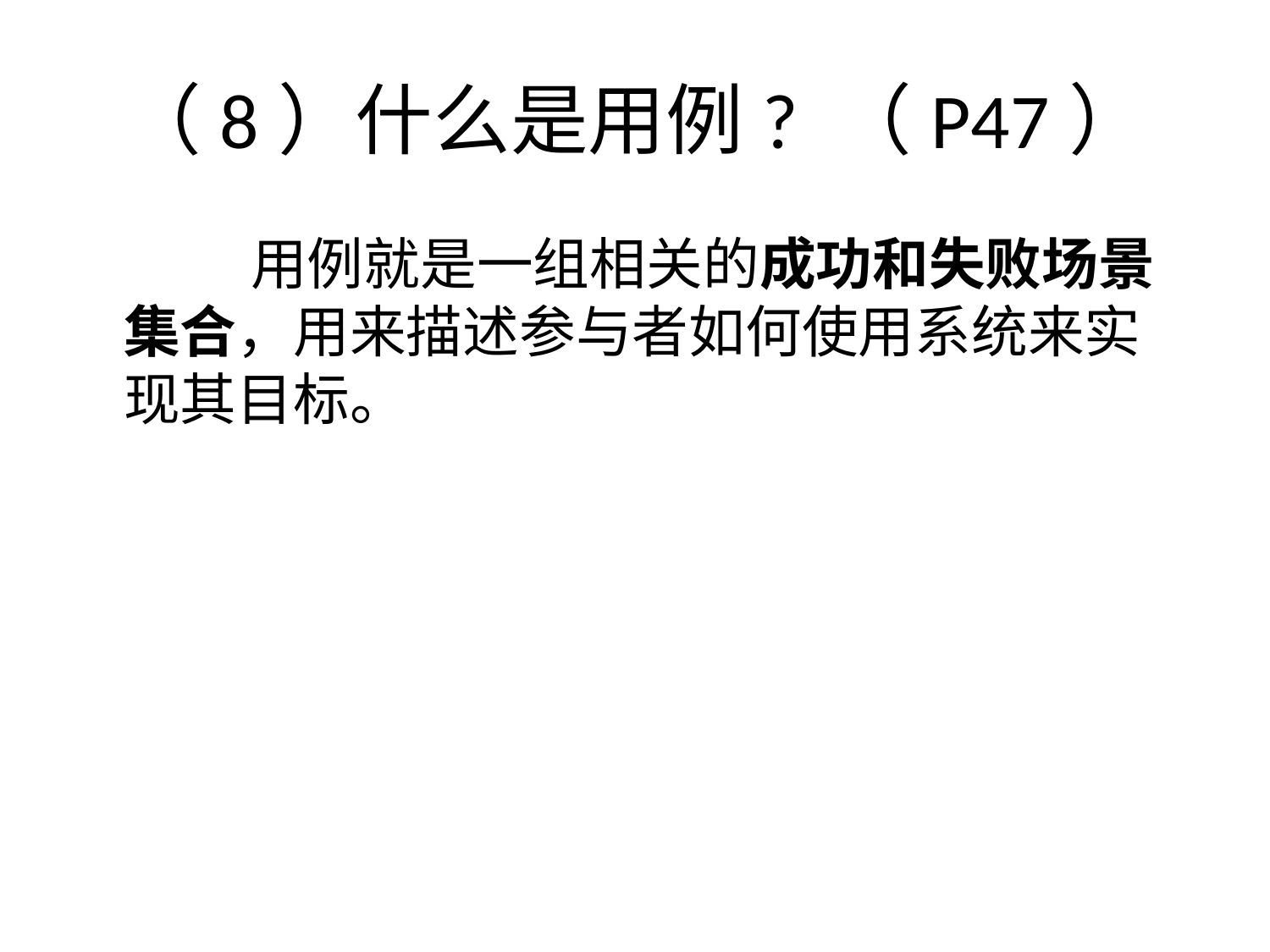

# （8）什么是用例? （P47）
		用例就是一组相关的成功和失败场景集合，用来描述参与者如何使用系统来实现其目标。